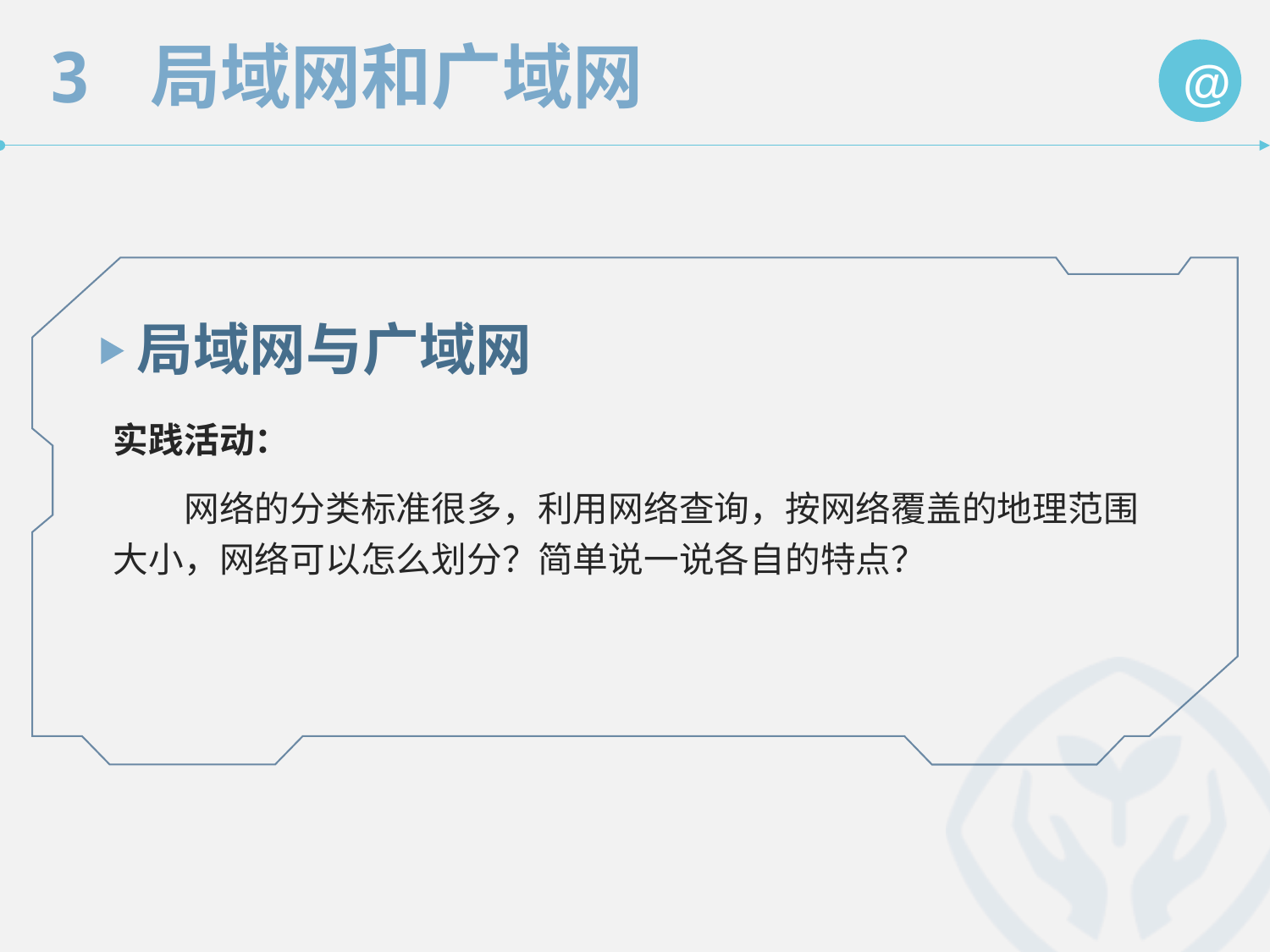

局域网与广域网

实践活动：
　　网络的分类标准很多，利用网络查询，按网络覆盖的地理范围大小，网络可以怎么划分？简单说一说各自的特点？